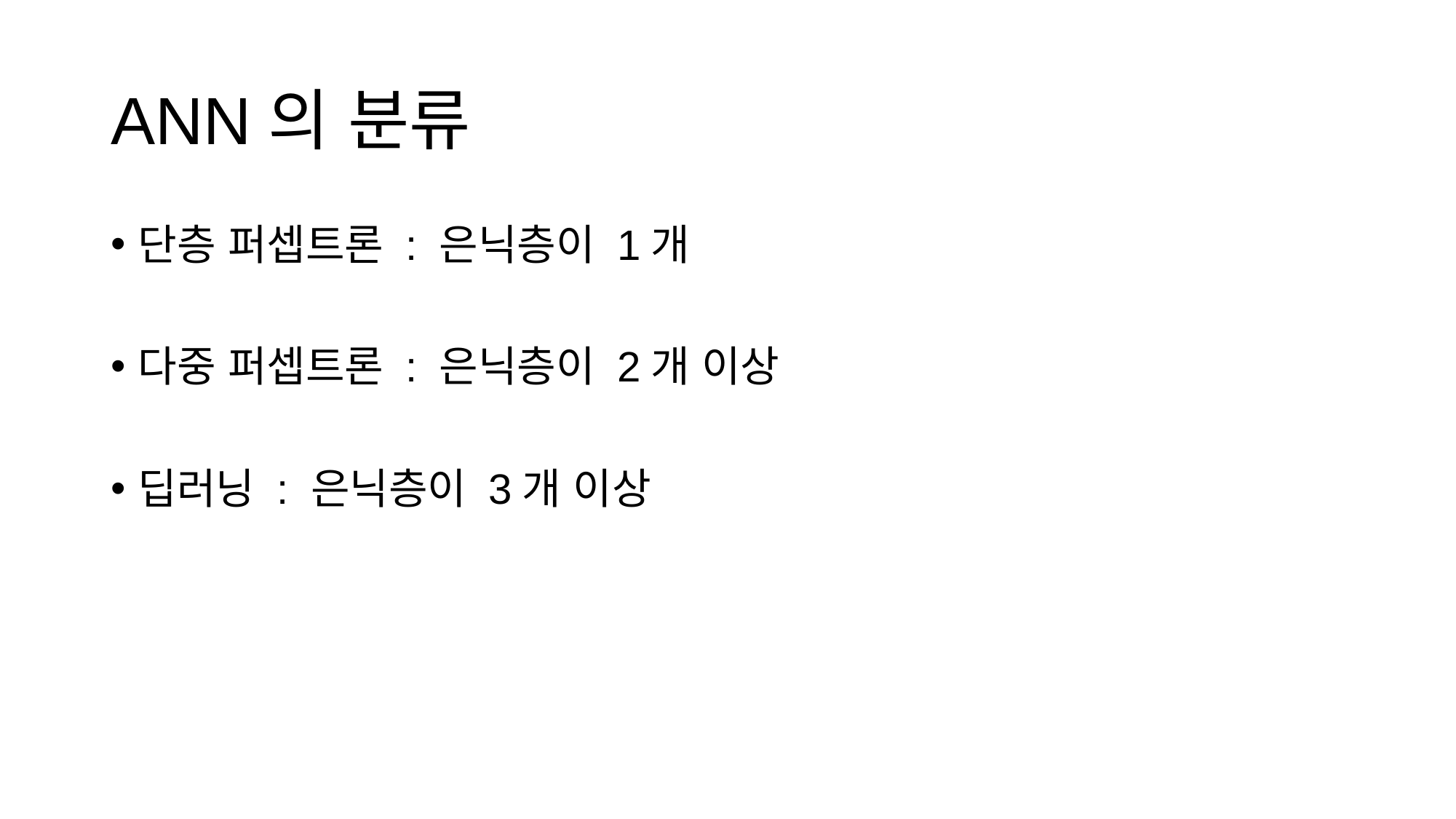

# ANN의 분류
단층 퍼셉트론 : 은닉층이 1개

다중 퍼셉트론 : 은닉층이 2개 이상

딥러닝 : 은닉층이 3개 이상